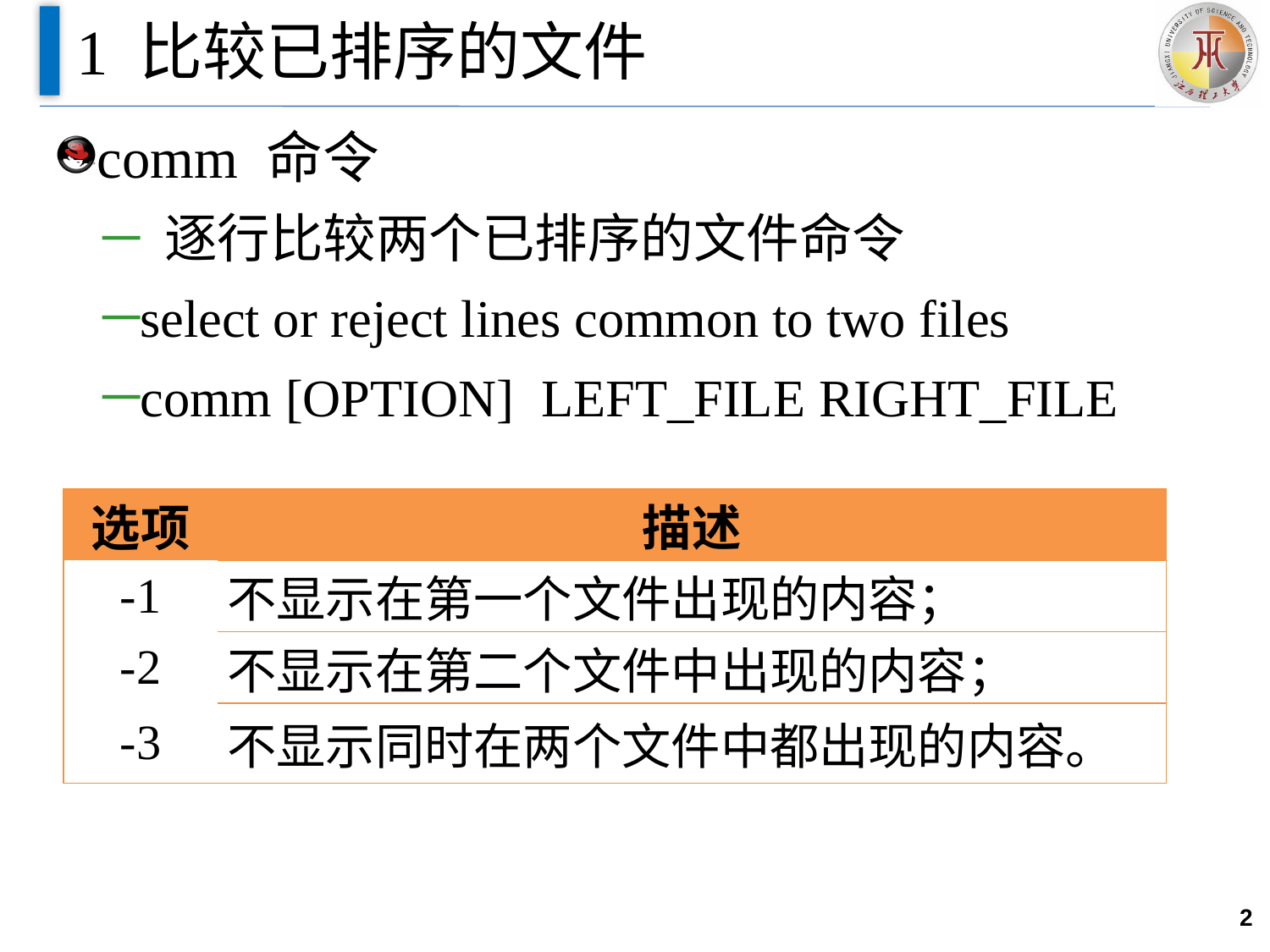

# 1 比较已排序的文件
comm 命令
 逐行比较两个已排序的文件命令
select or reject lines common to two files
comm [OPTION]  LEFT_FILE RIGHT_FILE
| 选项 | 描述 |
| --- | --- |
| -1 | 不显示在第一个文件出现的内容； |
| -2 | 不显示在第二个文件中出现的内容； |
| -3 | 不显示同时在两个文件中都出现的内容。 |
2